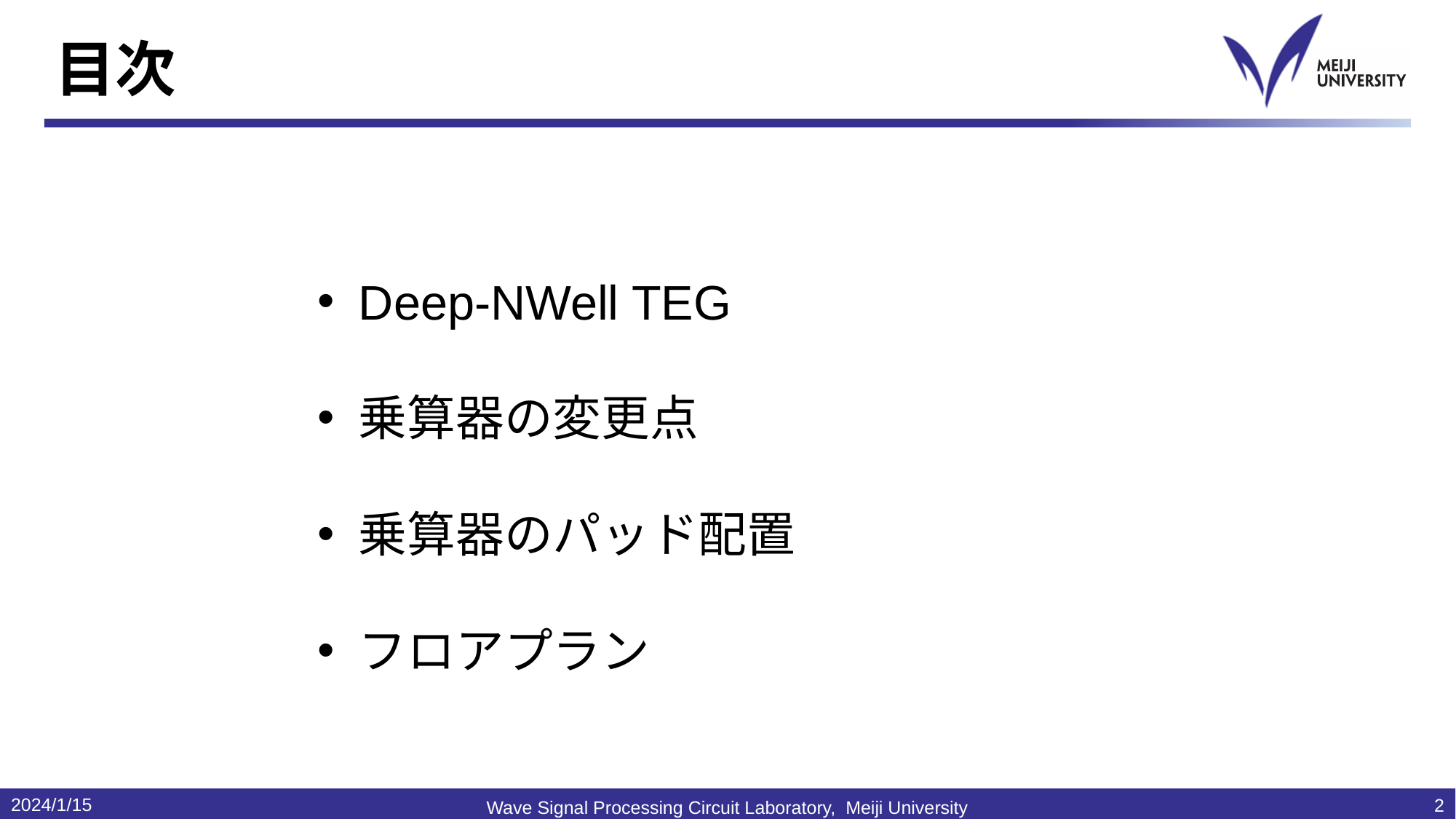

# 目次
Deep-NWell TEG

乗算器の変更点

乗算器のパッド配置

フロアプラン
2024/1/15
2
Wave Signal Processing Circuit Laboratory,  Meiji University